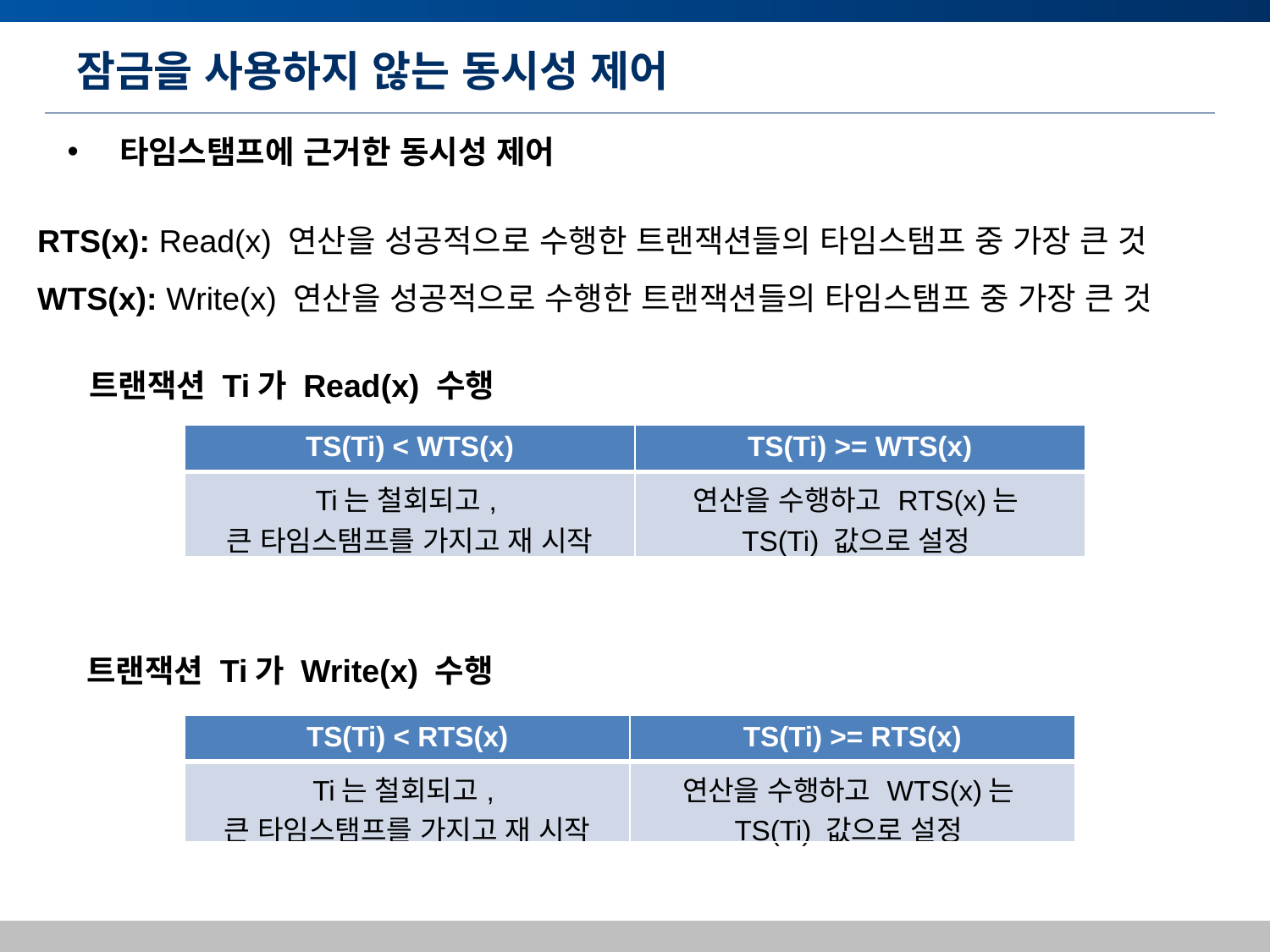

# 잠금을 사용하지 않는 동시성 제어
  타임스탬프에 근거한 동시성 제어
RTS(x): Read(x) 연산을 성공적으로 수행한 트랜잭션들의 타임스탬프 중 가장 큰 것
WTS(x): Write(x) 연산을 성공적으로 수행한 트랜잭션들의 타임스탬프 중 가장 큰 것
트랜잭션 Ti가 Read(x) 수행
| TS(Ti) < WTS(x) | TS(Ti) >= WTS(x) |
| --- | --- |
| Ti는 철회되고, 큰 타임스탬프를 가지고 재 시작 | 연산을 수행하고 RTS(x)는 TS(Ti) 값으로 설정 |
트랜잭션 Ti가 Write(x) 수행
| TS(Ti) < RTS(x) | TS(Ti) >= RTS(x) |
| --- | --- |
| Ti는 철회되고, 큰 타임스탬프를 가지고 재 시작 | 연산을 수행하고 WTS(x)는 TS(Ti) 값으로 설정 |